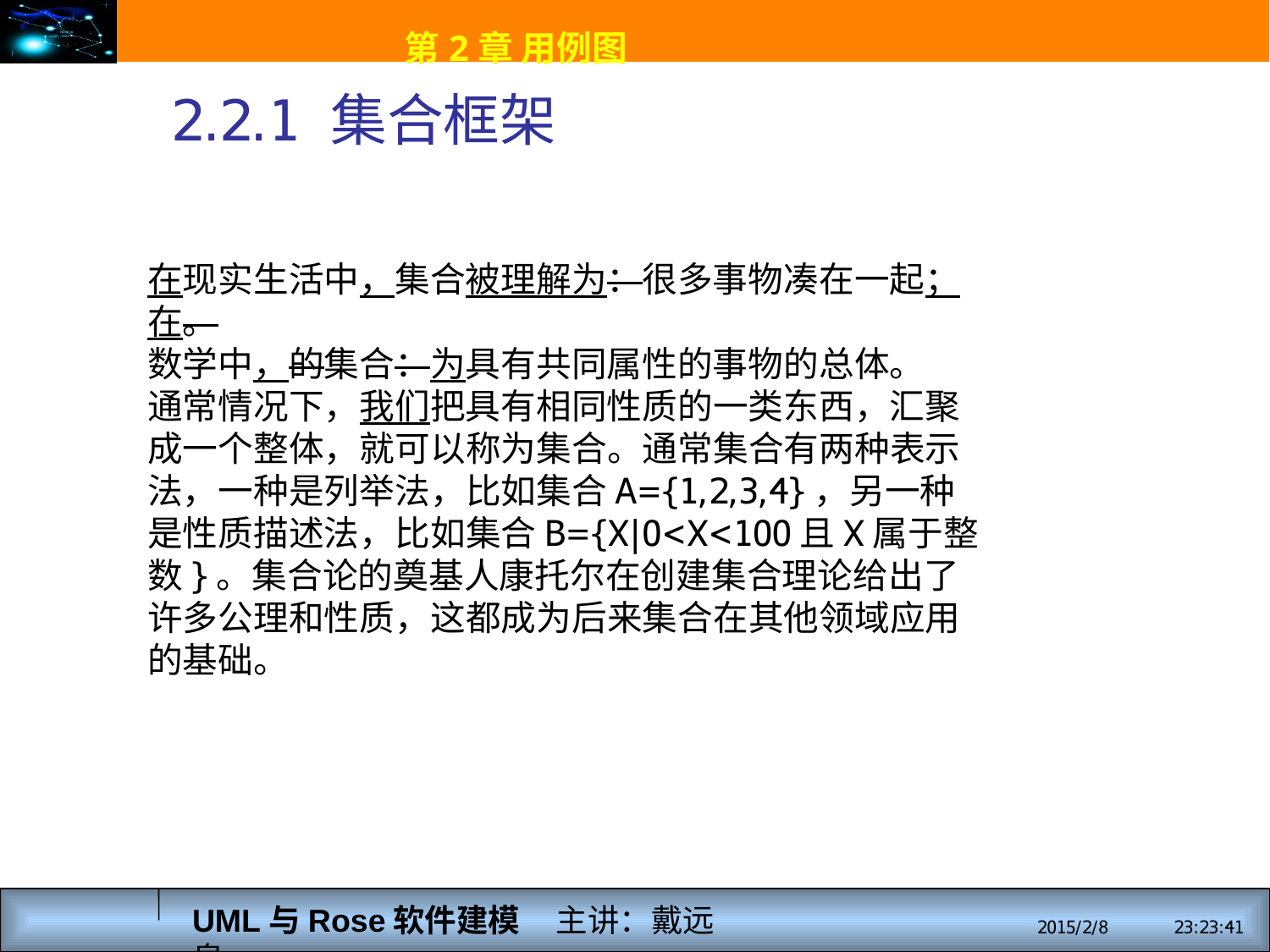

# 2.2.1 集合框架

在现实生活中，集合被理解为：很多事物凑在一起；在。
数学中，的集合：为具有共同属性的事物的总体。
通常情况下，我们把具有相同性质的一类东西，汇聚成一个整体，就可以称为集合。通常集合有两种表示法，一种是列举法，比如集合A={1,2,3,4}，另一种是性质描述法，比如集合B={X|0<X<100且X属于整数}。集合论的奠基人康托尔在创建集合理论给出了许多公理和性质，这都成为后来集合在其他领域应用的基础。